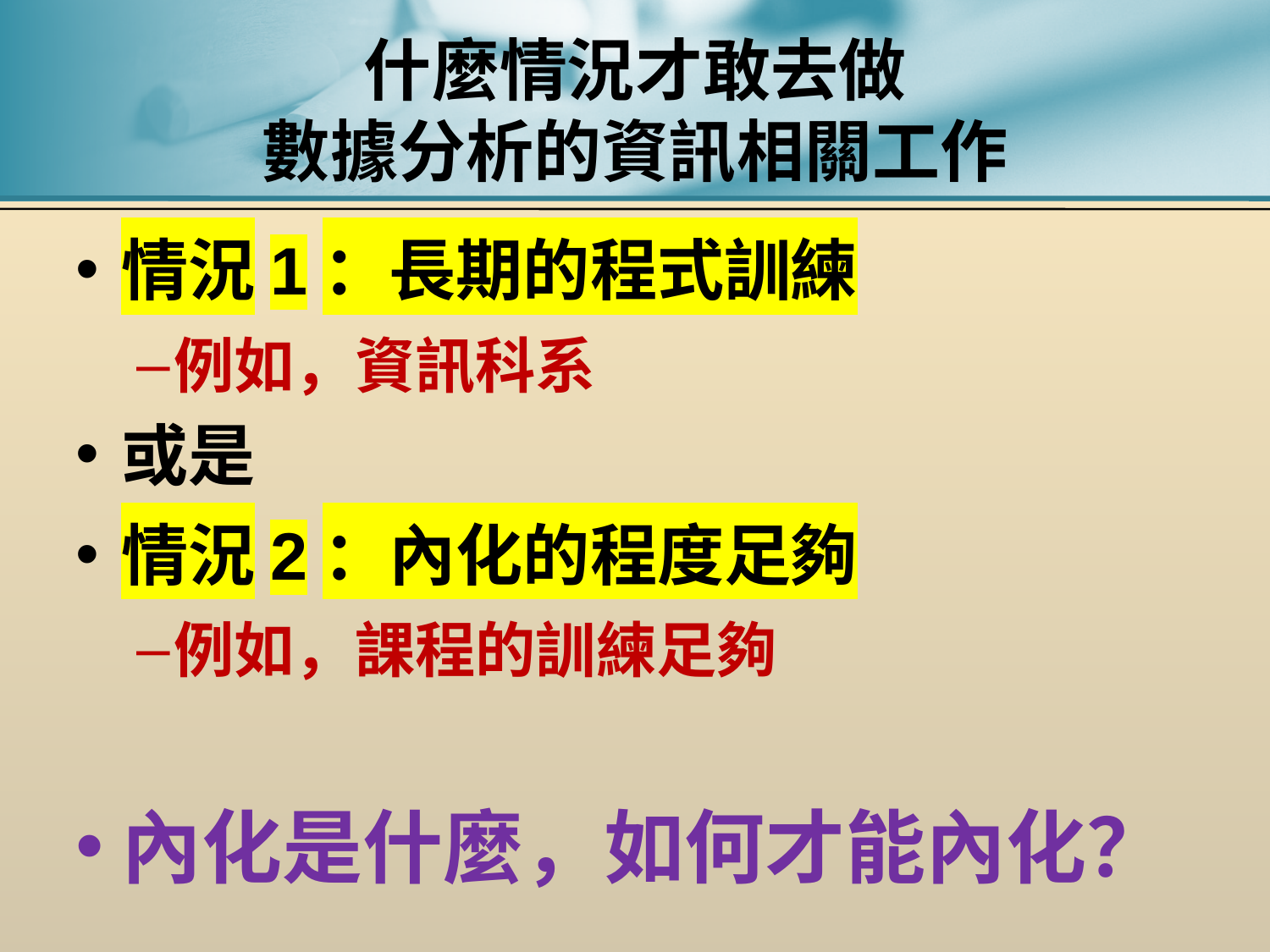

# 什麼情況才敢去做 數據分析的資訊相關工作
情況1：長期的程式訓練
例如，資訊科系
或是
情況2：內化的程度足夠
例如，課程的訓練足夠

內化是什麼，如何才能內化？